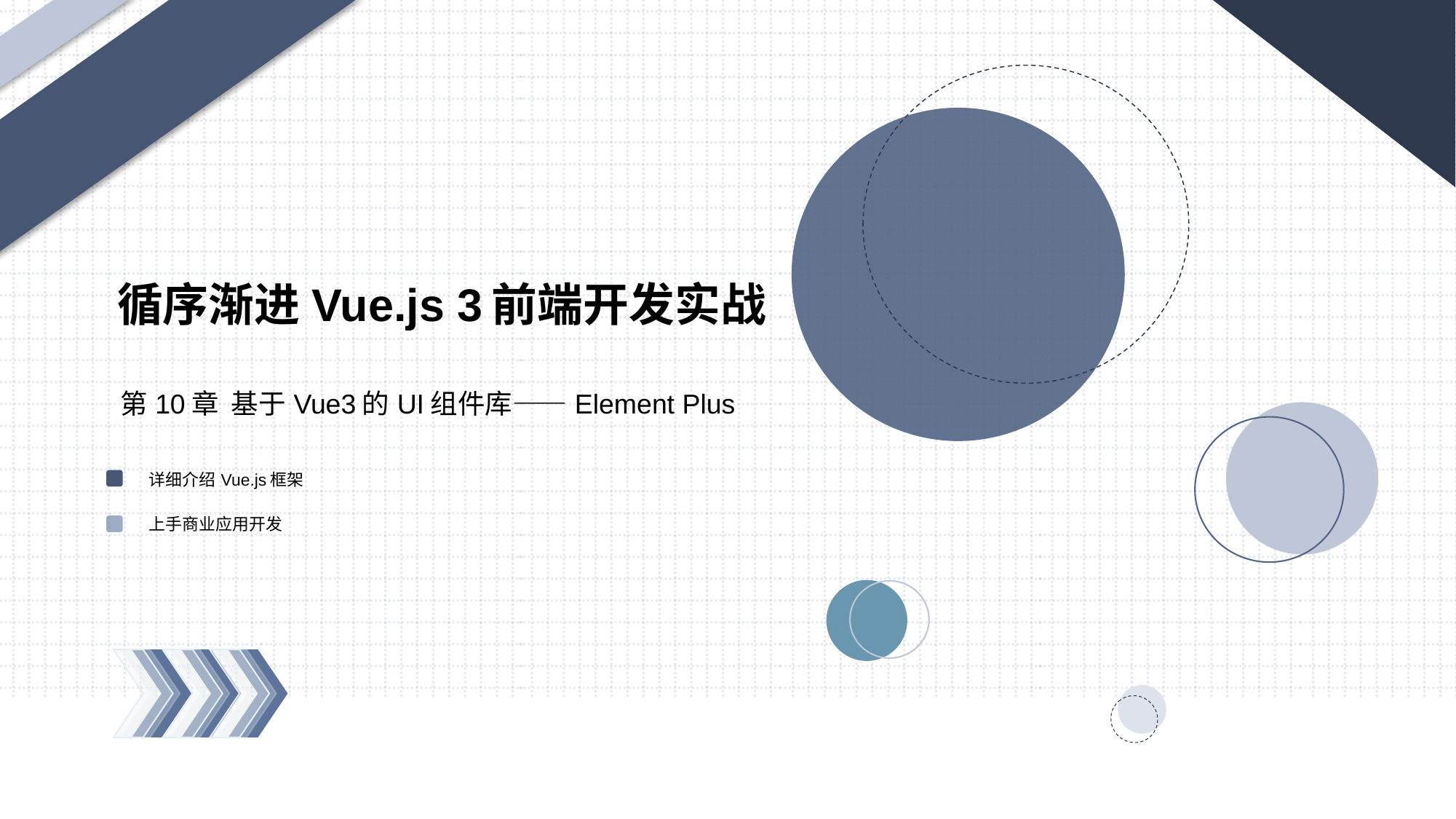

# 循序渐进Vue.js 3前端开发实战
第10章  基于Vue3的UI组件库——Element Plus
详细介绍Vue.js框架
上手商业应用开发